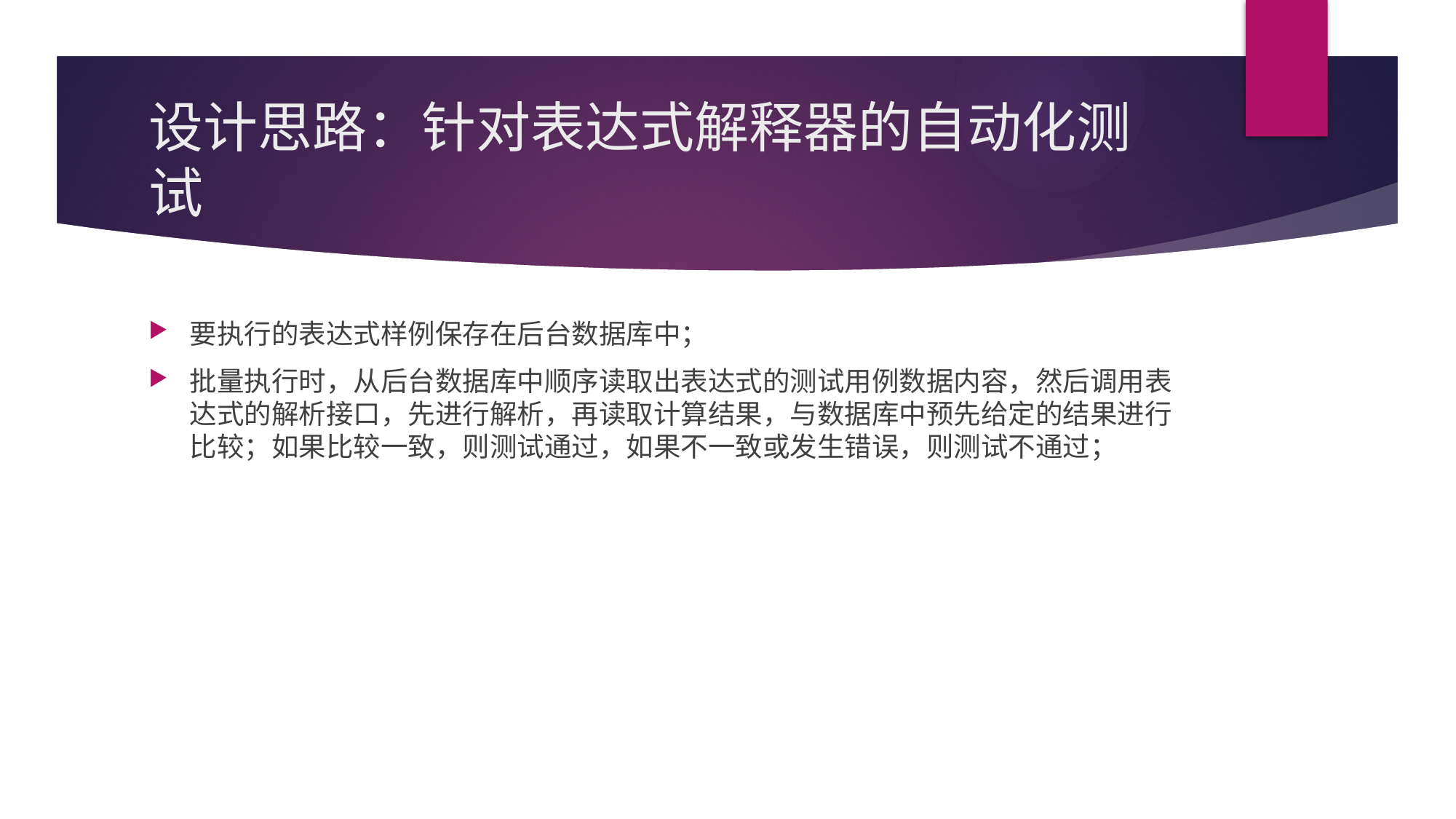

# 设计思路：针对表达式解释器的自动化测试
要执行的表达式样例保存在后台数据库中；
批量执行时，从后台数据库中顺序读取出表达式的测试用例数据内容，然后调用表达式的解析接口，先进行解析，再读取计算结果，与数据库中预先给定的结果进行比较；如果比较一致，则测试通过，如果不一致或发生错误，则测试不通过；